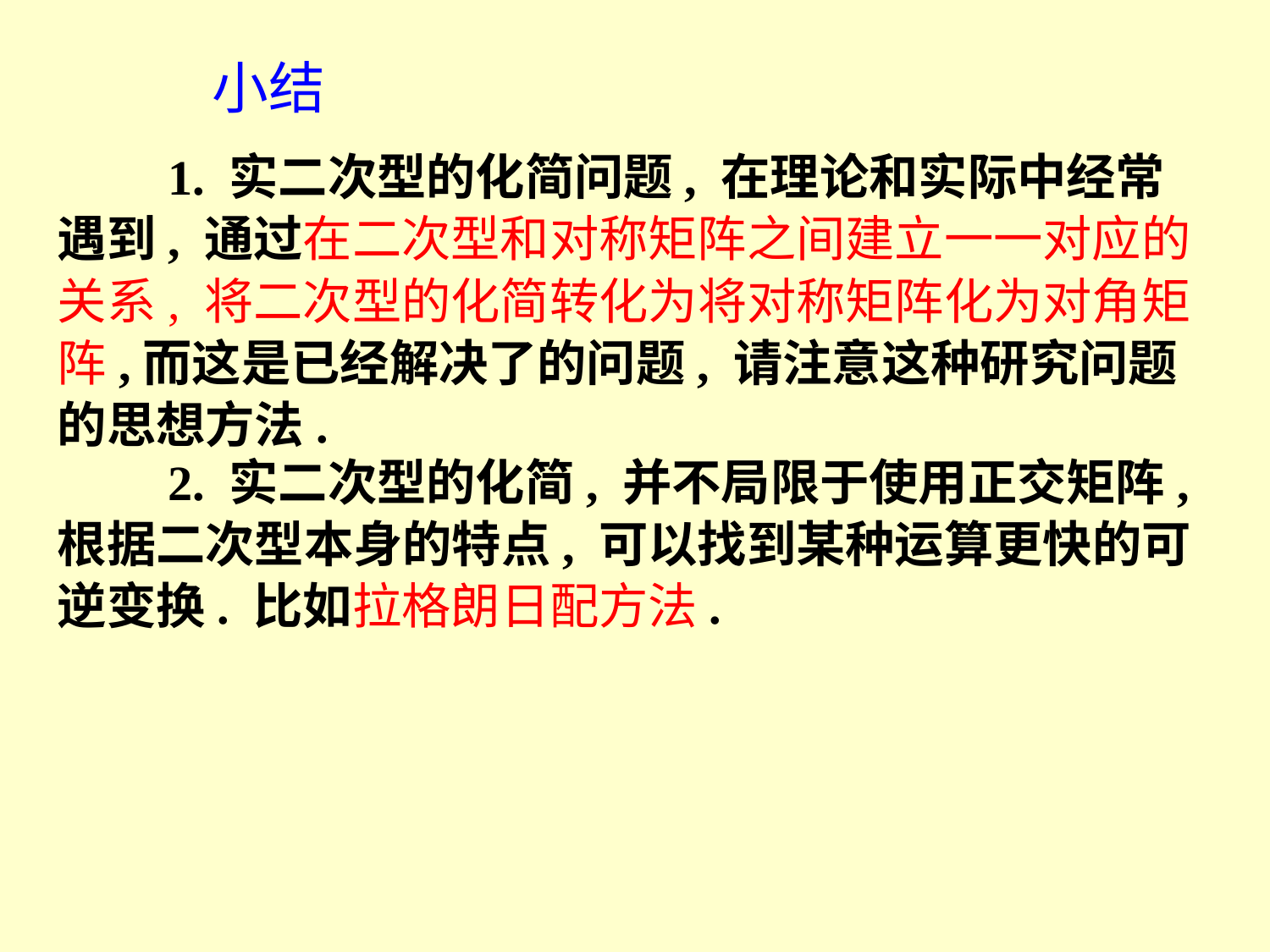

小结
　　1. 实二次型的化简问题, 在理论和实际中经常遇到, 通过在二次型和对称矩阵之间建立一一对应的关系, 将二次型的化简转化为将对称矩阵化为对角矩阵,而这是已经解决了的问题, 请注意这种研究问题的思想方法.
　　2. 实二次型的化简, 并不局限于使用正交矩阵, 根据二次型本身的特点, 可以找到某种运算更快的可逆变换. 比如拉格朗日配方法.